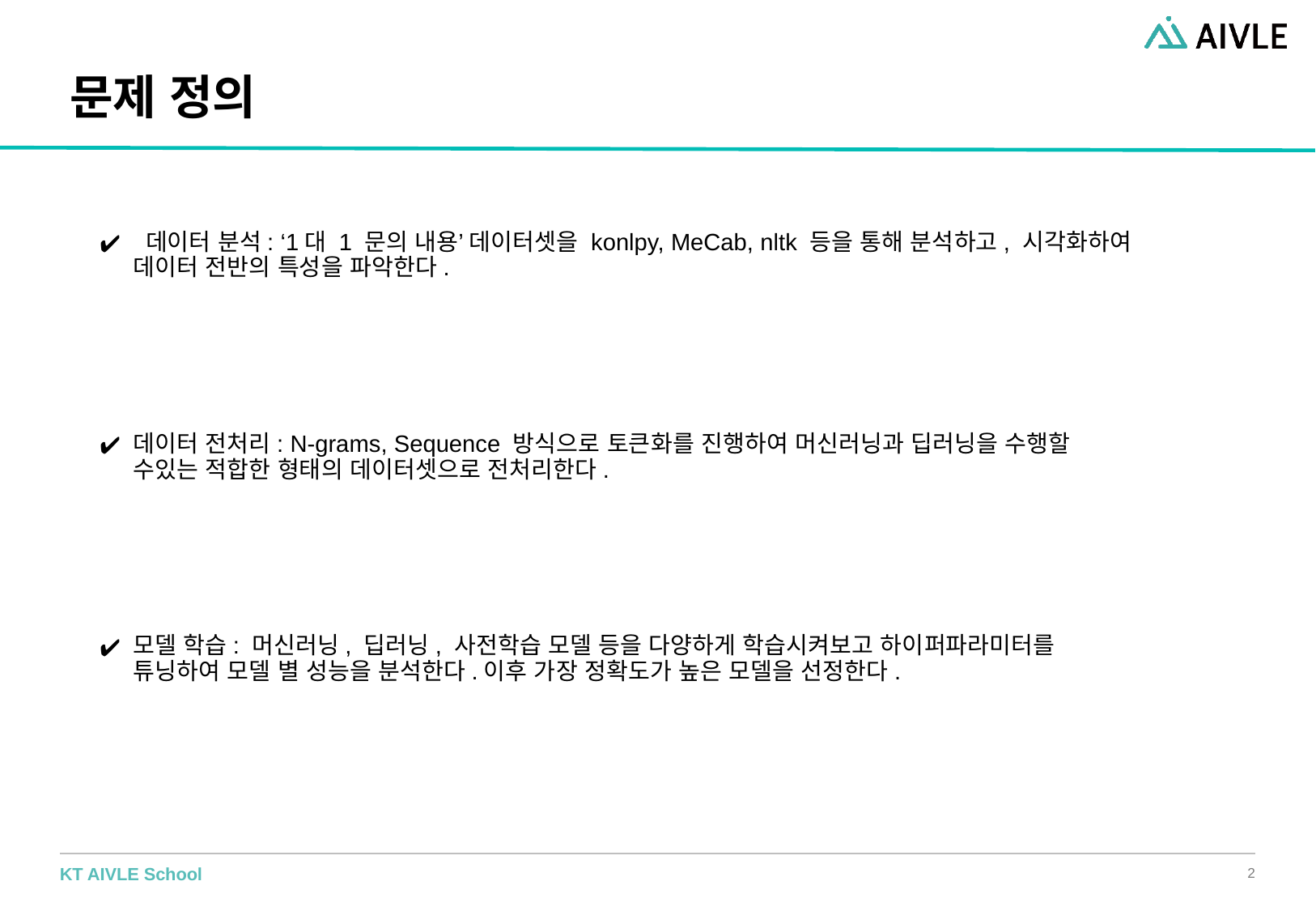

# 문제 정의
 데이터 분석: ‘1대 1 문의 내용’ 데이터셋을 konlpy, MeCab, nltk 등을 통해 분석하고, 시각화하여 데이터 전반의 특성을 파악한다.
데이터 전처리: N-grams, Sequence 방식으로 토큰화를 진행하여 머신러닝과 딥러닝을 수행할 수있는 적합한 형태의 데이터셋으로 전처리한다.
모델 학습: 머신러닝, 딥러닝, 사전학습 모델 등을 다양하게 학습시켜보고 하이퍼파라미터를 튜닝하여 모델 별 성능을 분석한다.이후 가장 정확도가 높은 모델을 선정한다.